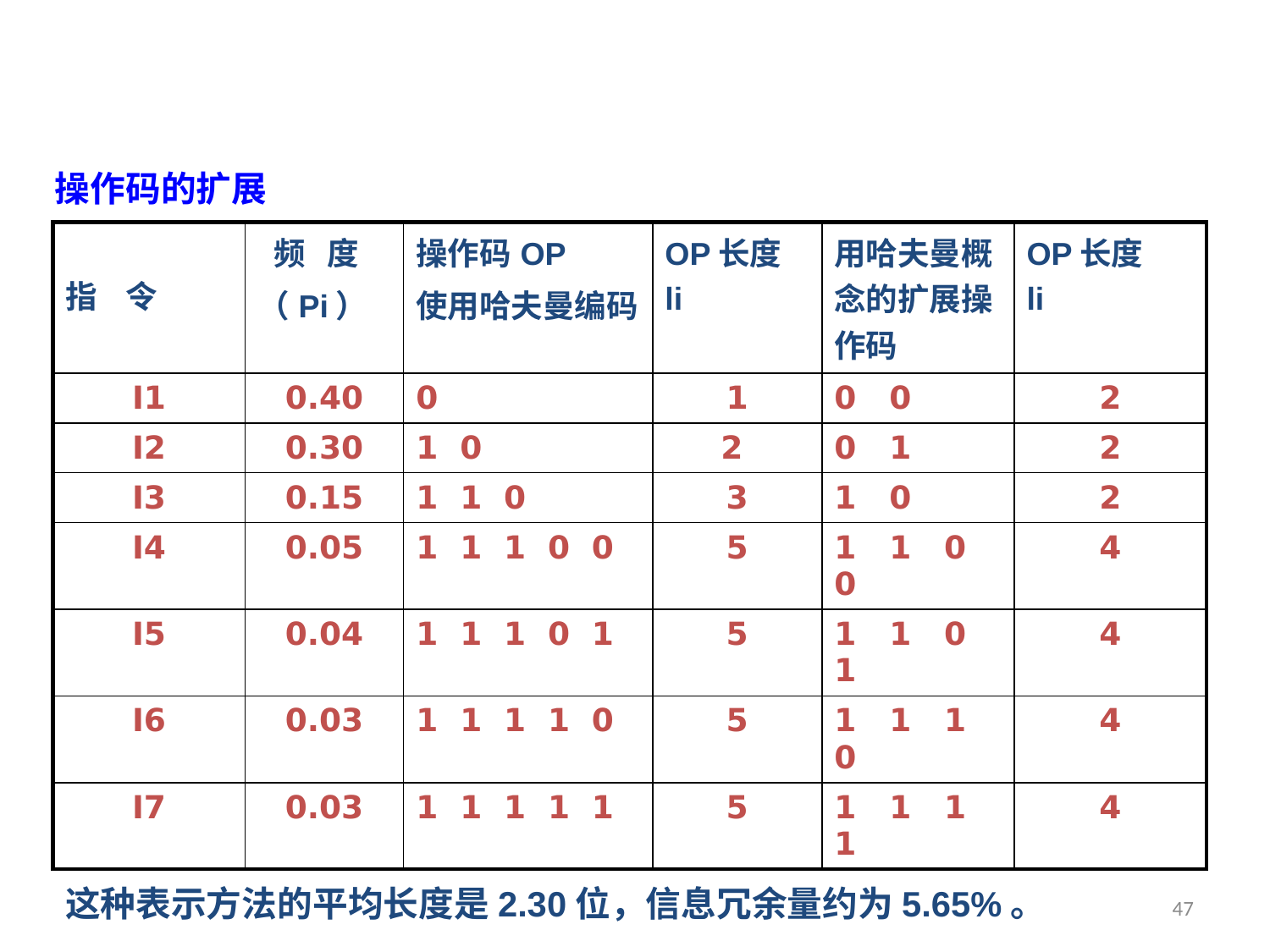

操作码的扩展
| 指 令 | 频 度 （Pi） | 操作码OP 使用哈夫曼编码 | OP长度 li | 用哈夫曼概念的扩展操作码 | OP长度 li |
| --- | --- | --- | --- | --- | --- |
| I1 | 0.40 | 0 | 1 | 0 0 | 2 |
| I2 | 0.30 | 1 0 | 2 | 0 1 | 2 |
| I3 | 0.15 | 1 1 0 | 3 | 1 0 | 2 |
| I4 | 0.05 | 1 1 1 0 0 | 5 | 1 1 0 0 | 4 |
| I5 | 0.04 | 1 1 1 0 1 | 5 | 1 1 0 1 | 4 |
| I6 | 0.03 | 1 1 1 1 0 | 5 | 1 1 1 0 | 4 |
| I7 | 0.03 | 1 1 1 1 1 | 5 | 1 1 1 1 | 4 |
这种表示方法的平均长度是2.30位，信息冗余量约为5.65%。
47